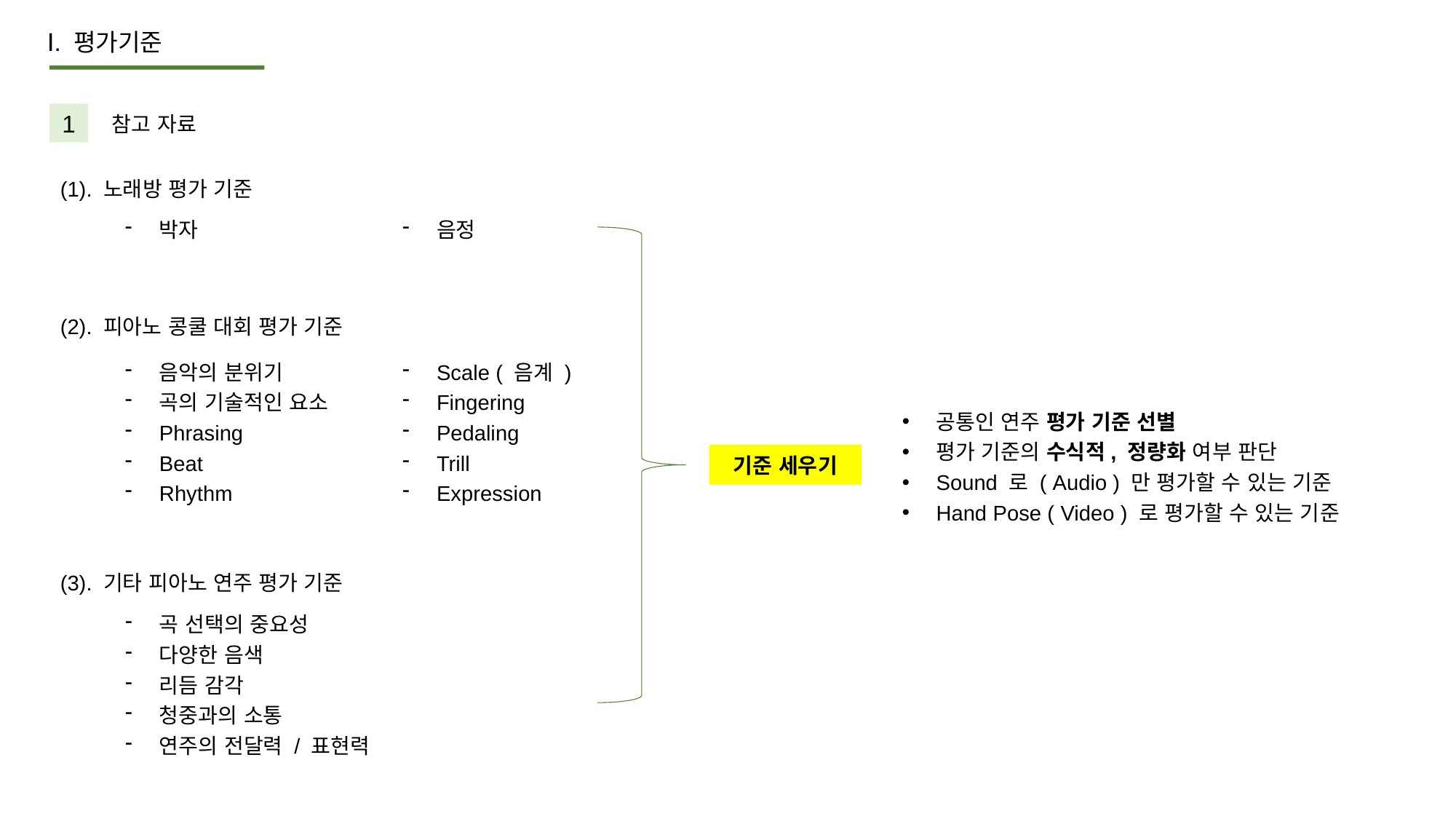

Ⅰ. 평가기준

1
참고 자료
(1). 노래방 평가 기준
박자
음정

(2). 피아노 콩쿨 대회 평가 기준
음악의 분위기
곡의 기술적인 요소
Phrasing
Beat
Rhythm
Scale ( 음계 )
Fingering
Pedaling
Trill
Expression
공통인 연주 평가 기준 선별
평가 기준의 수식적, 정량화 여부 판단
Sound 로 ( Audio ) 만 평가할 수 있는 기준
Hand Pose ( Video ) 로 평가할 수 있는 기준
기준 세우기
(3). 기타 피아노 연주 평가 기준
곡 선택의 중요성
다양한 음색
리듬 감각
청중과의 소통
연주의 전달력 / 표현력